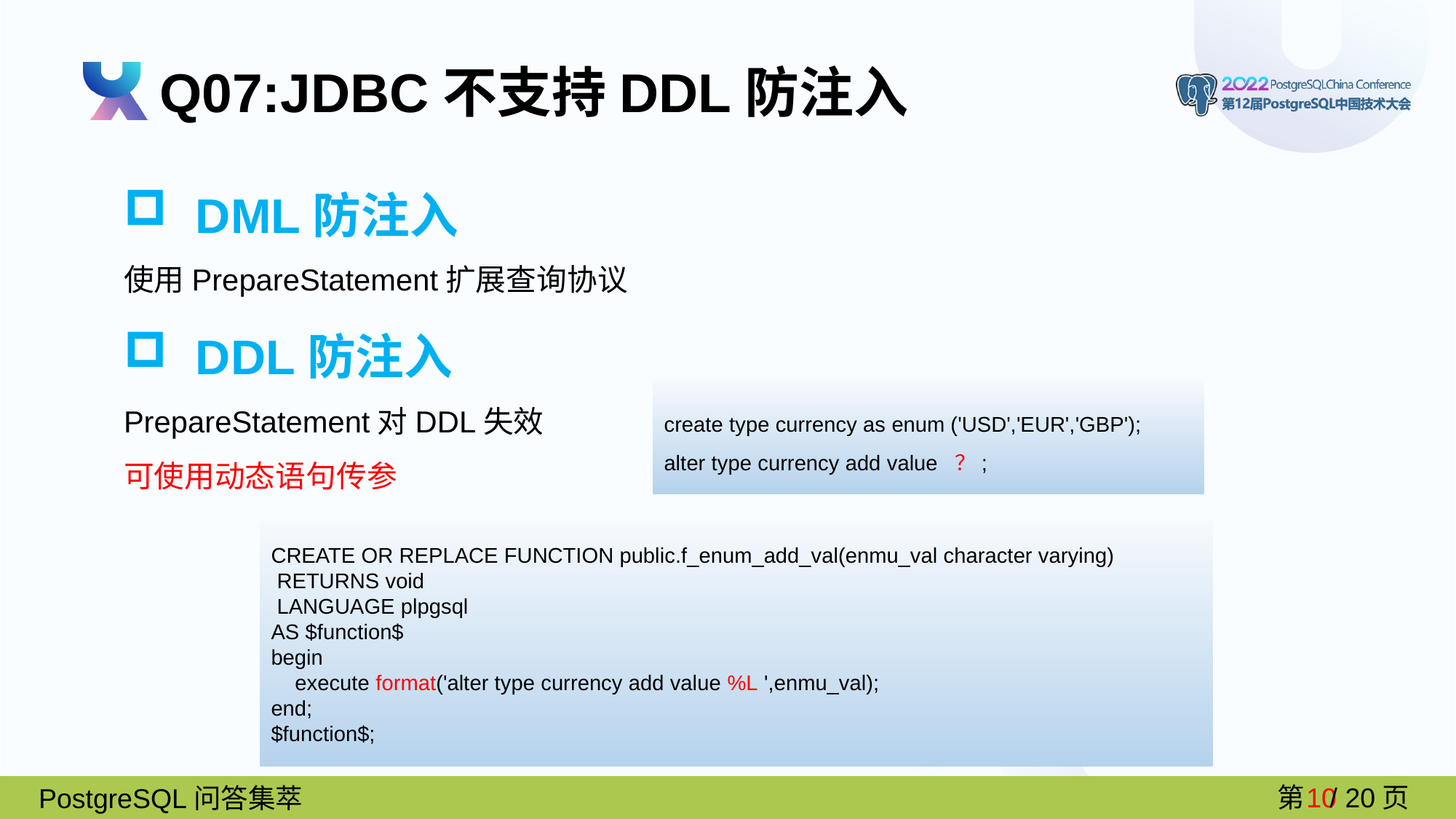

Q07:JDBC不支持DDL防注入
  DML防注入
使用PrepareStatement扩展查询协议
  DDL防注入
PrepareStatement对DDL失效
可使用动态语句传参
create type currency as enum ('USD','EUR','GBP');
alter type currency add value  ？;
CREATE OR REPLACE FUNCTION public.f_enum_add_val(enmu_val character varying)
 RETURNS void
 LANGUAGE plpgsql
AS $function$
begin
    execute format('alter type currency add value %L ',enmu_val);
end;
$function$;